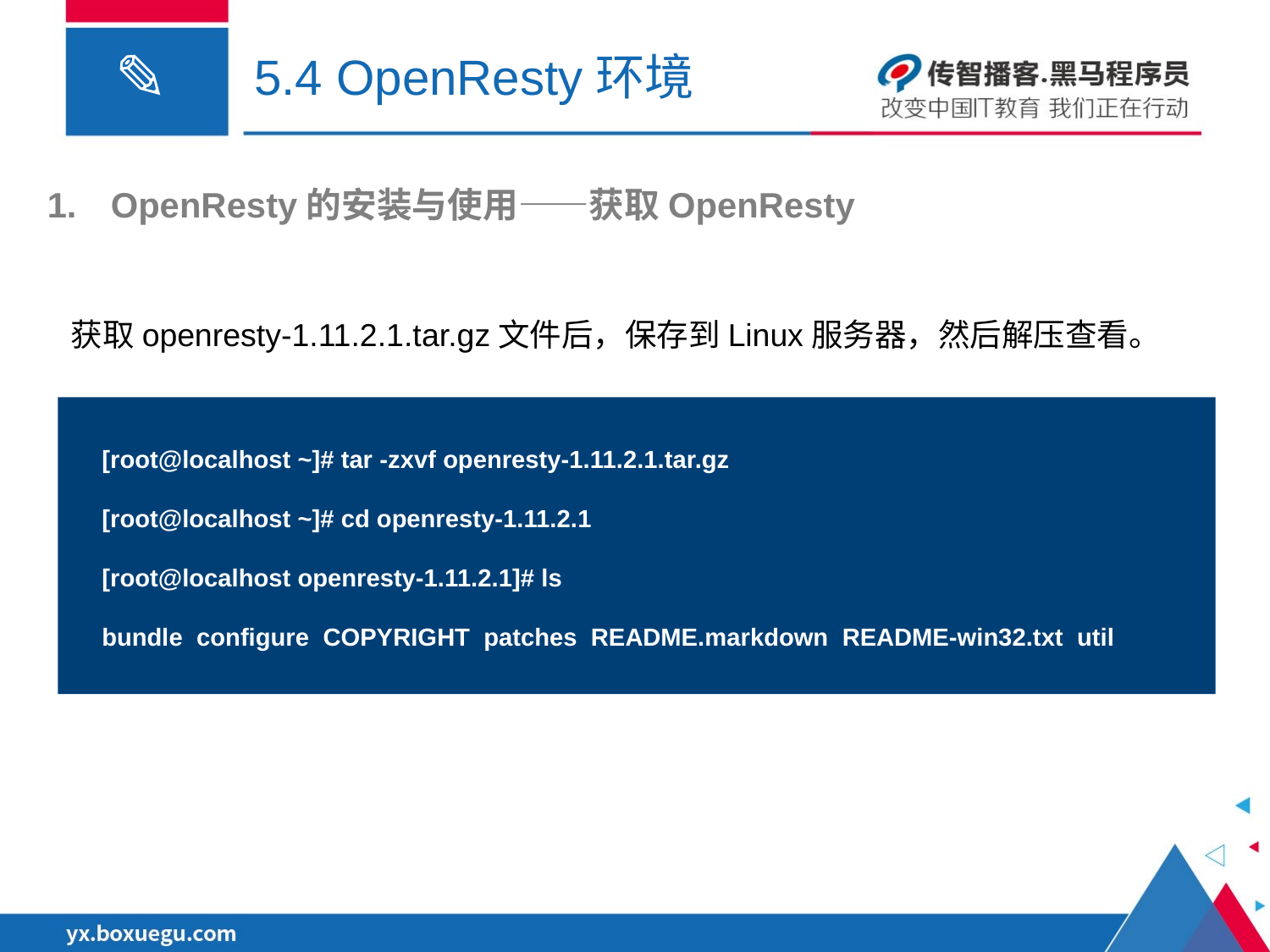

# 5.4 OpenResty环境
OpenResty的安装与使用——获取OpenResty
获取openresty-1.11.2.1.tar.gz文件后，保存到Linux服务器，然后解压查看。

[root@localhost ~]# tar -zxvf openresty-1.11.2.1.tar.gz
[root@localhost ~]# cd openresty-1.11.2.1
[root@localhost openresty-1.11.2.1]# ls
bundle  configure  COPYRIGHT  patches  README.markdown  README-win32.txt  util